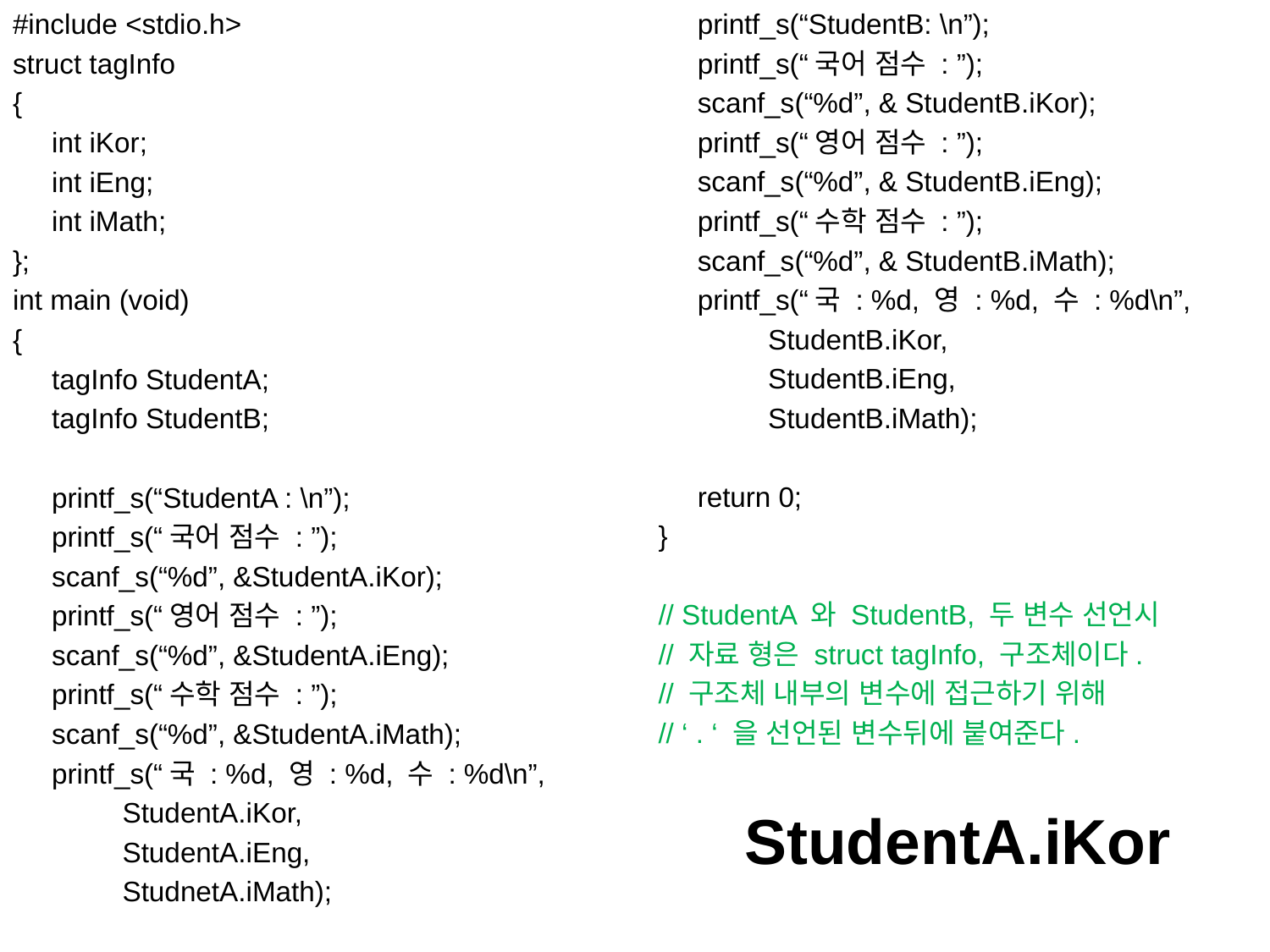

#include <stdio.h>
struct tagInfo
{
     int iKor;
     int iEng;
     int iMath;
};
int main (void)
{
     tagInfo StudentA;
     tagInfo StudentB;

     printf_s(“StudentA : \n”);
     printf_s(“국어 점수 : ”);
     scanf_s(“%d”, &StudentA.iKor);
     printf_s(“영어 점수 : ”);
     scanf_s(“%d”, &StudentA.iEng);
     printf_s(“수학 점수 : ”);
     scanf_s(“%d”, &StudentA.iMath);
     printf_s(“국 : %d, 영 : %d, 수 : %d\n”,
              StudentA.iKor,
              StudentA.iEng,
              StudnetA.iMath);
     printf_s(“StudentB: \n”);
     printf_s(“국어 점수 : ”);
     scanf_s(“%d”, & StudentB.iKor);
     printf_s(“영어 점수 : ”);
     scanf_s(“%d”, & StudentB.iEng);
     printf_s(“수학 점수 : ”);
     scanf_s(“%d”, & StudentB.iMath);
     printf_s(“국 : %d, 영 : %d, 수 : %d\n”,
              StudentB.iKor,
              StudentB.iEng,
              StudentB.iMath);

     return 0;
}

// StudentA 와 StudentB, 두 변수 선언시
// 자료 형은 struct tagInfo, 구조체이다.
// 구조체 내부의 변수에 접근하기 위해
// ‘ . ‘ 을 선언된 변수뒤에 붙여준다.

StudentA.iKor